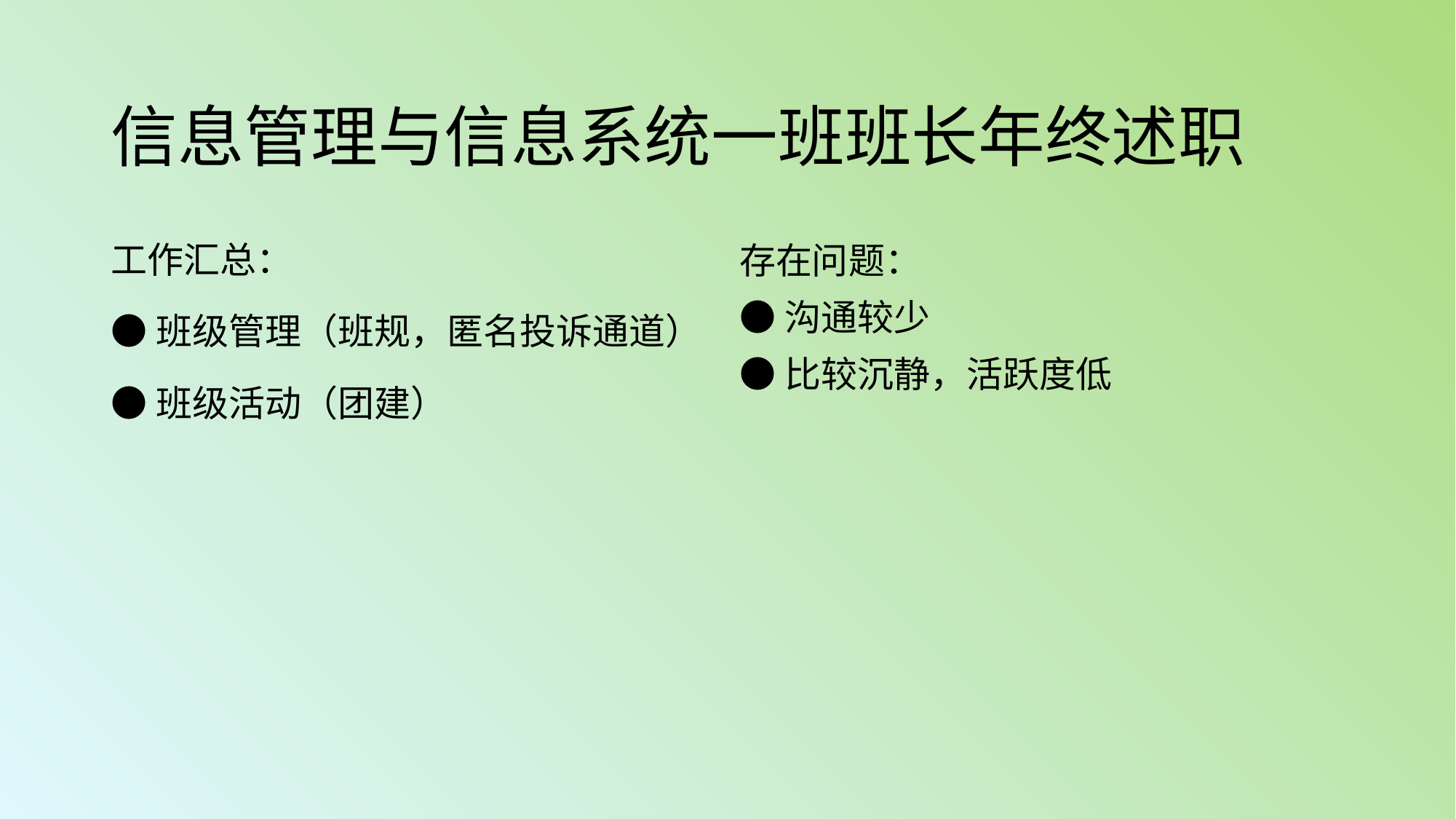

# 信息管理与信息系统一班班长年终述职
工作汇总：
●班级管理（班规，匿名投诉通道）
●班级活动（团建）
存在问题：
●沟通较少
●比较沉静，活跃度低